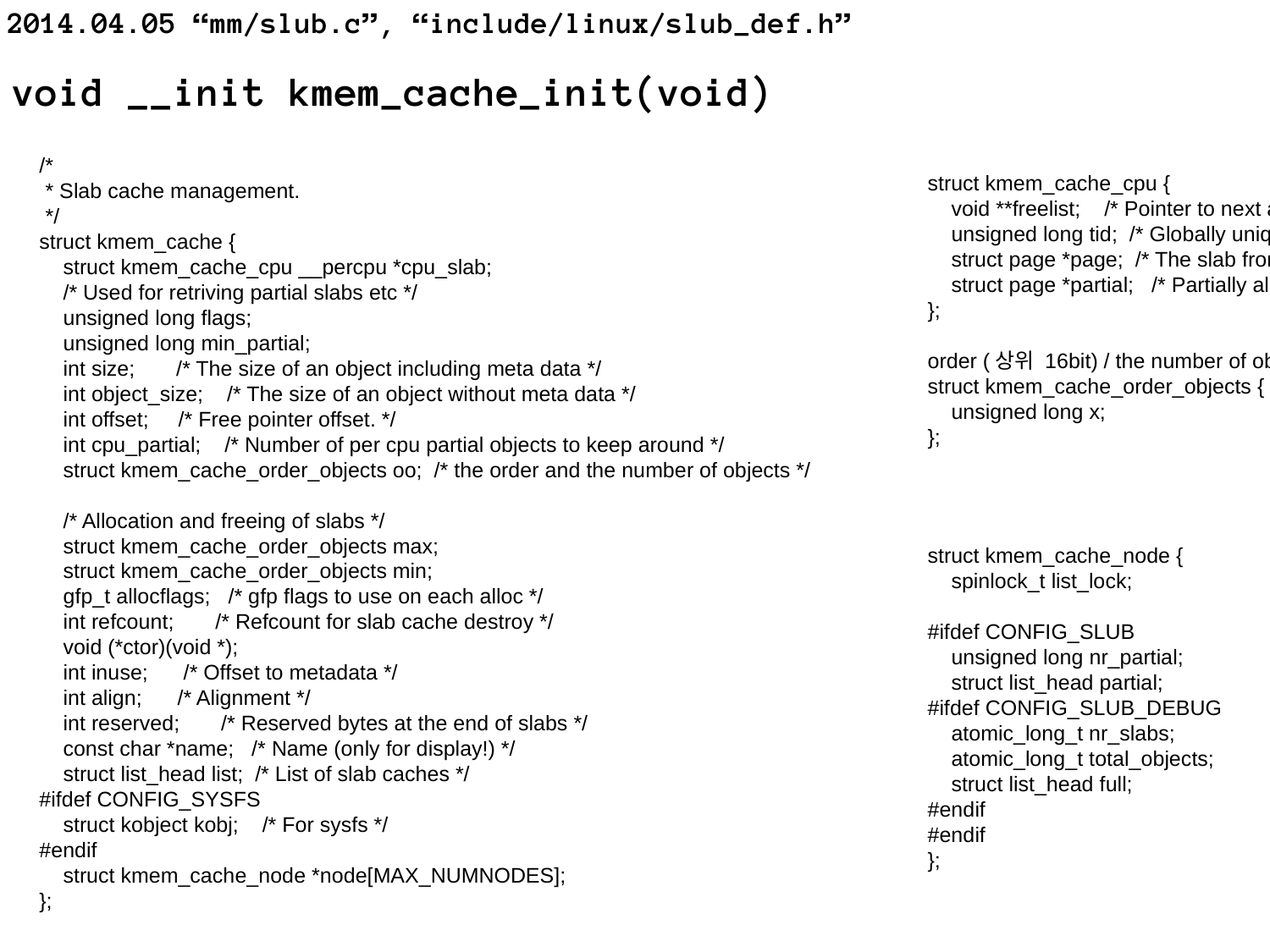

# 2014.04.05 “mm/slub.c”, “include/linux/slub_def.h”
void __init kmem_cache_init(void)
/*
 * Slab cache management.
 */
struct kmem_cache {
    struct kmem_cache_cpu __percpu *cpu_slab;
    /* Used for retriving partial slabs etc */
    unsigned long flags;
    unsigned long min_partial;
    int size;       /* The size of an object including meta data */
    int object_size;    /* The size of an object without meta data */
    int offset;     /* Free pointer offset. */
    int cpu_partial;    /* Number of per cpu partial objects to keep around */
    struct kmem_cache_order_objects oo;  /* the order and the number of objects */

    /* Allocation and freeing of slabs */
    struct kmem_cache_order_objects max;
    struct kmem_cache_order_objects min;
    gfp_t allocflags;   /* gfp flags to use on each alloc */
    int refcount;       /* Refcount for slab cache destroy */
    void (*ctor)(void *);
    int inuse;      /* Offset to metadata */
    int align;      /* Alignment */
    int reserved;       /* Reserved bytes at the end of slabs */
    const char *name;   /* Name (only for display!) */
    struct list_head list;  /* List of slab caches */
#ifdef CONFIG_SYSFS
    struct kobject kobj;    /* For sysfs */
#endif
    struct kmem_cache_node *node[MAX_NUMNODES];
};
struct kmem_cache_cpu {
    void **freelist;    /* Pointer to next available object */
    unsigned long tid;  /* Globally unique transaction id */
    struct page *page;  /* The slab from which we are allocating */
    struct page *partial;   /* Partially allocated frozen slabs */
};

order (상위 16bit) / the number of objects (하위 16bit = 한 slab에 몇 개의 object가 들어갈 수 있는지..)
struct kmem_cache_order_objects {
    unsigned long x;
};
struct kmem_cache_node {
    spinlock_t list_lock;

#ifdef CONFIG_SLUB
    unsigned long nr_partial;
    struct list_head partial;
#ifdef CONFIG_SLUB_DEBUG
    atomic_long_t nr_slabs;
    atomic_long_t total_objects;
    struct list_head full;
#endif
#endif
};